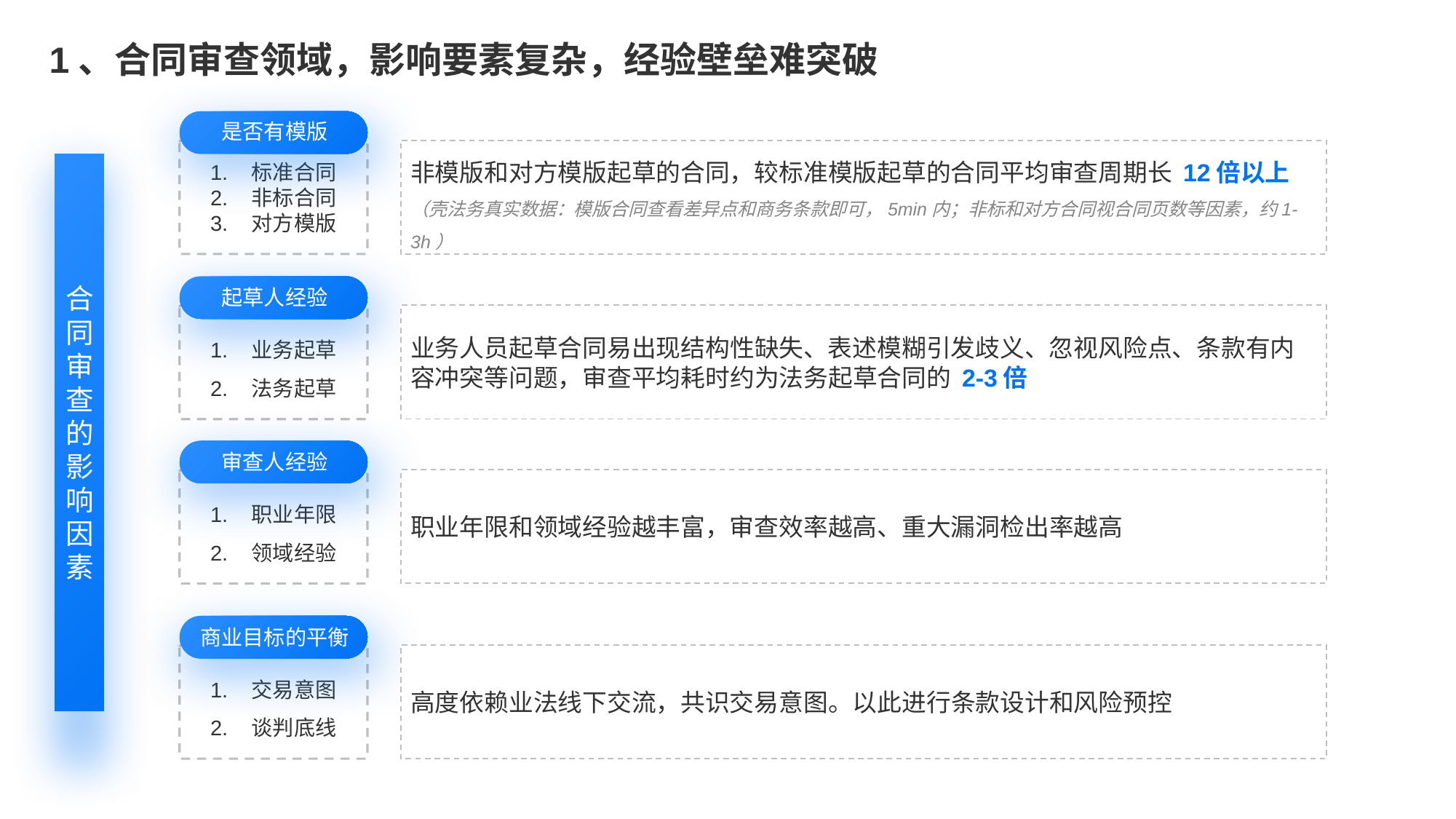

# 1、合同审查领域，影响要素复杂，经验壁垒难突破

是否有模版
标准合同
非标合同
对方模版
非模版和对方模版起草的合同，较标准模版起草的合同平均审查周期长 12倍以上
（壳法务真实数据：模版合同查看差异点和商务条款即可，5min内；非标和对方合同视合同页数等因素，约1-3h）
合同审查的影响因素

起草人经验
业务起草
法务起草
业务人员起草合同易出现结构性缺失、表述模糊引发歧义、忽视风险点、条款有内容冲突等问题，审查平均耗时约为法务起草合同的 2-3倍

审查人经验
职业年限
领域经验
职业年限和领域经验越丰富，审查效率越高、重大漏洞检出率越高

商业目标的平衡
交易意图
谈判底线
高度依赖业法线下交流，共识交易意图。以此进行条款设计和风险预控